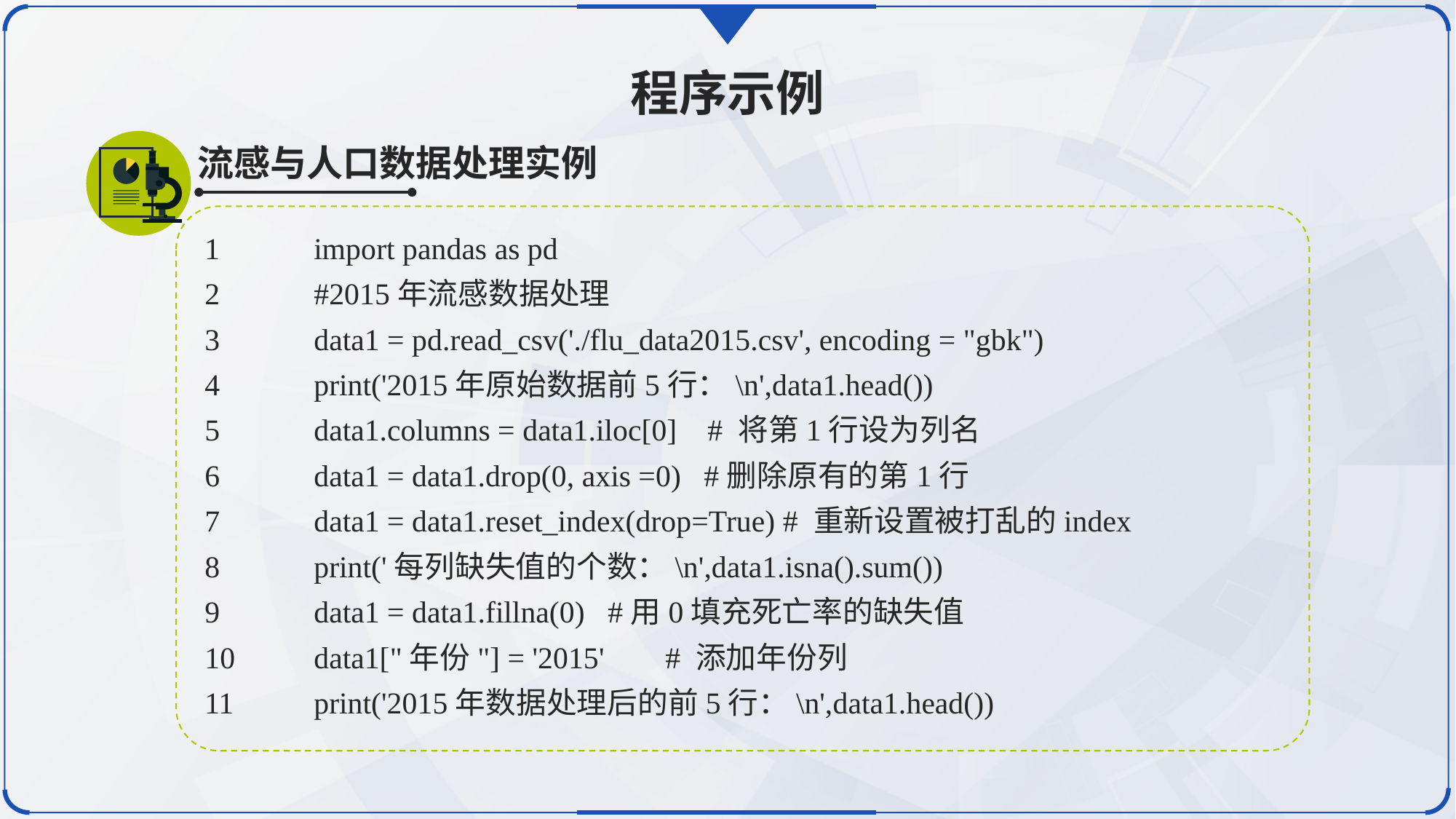

程序示例

流感与人口数据处理实例

1	import pandas as pd
2	#2015年流感数据处理
3	data1 = pd.read_csv('./flu_data2015.csv', encoding = "gbk")
4	print('2015年原始数据前5行：\n',data1.head())
5	data1.columns = data1.iloc[0]    # 将第1行设为列名
6	data1 = data1.drop(0, axis =0)   #删除原有的第1行
7	data1 = data1.reset_index(drop=True) # 重新设置被打乱的index
8	print('每列缺失值的个数：\n',data1.isna().sum())
9	data1 = data1.fillna(0)   #用0填充死亡率的缺失值
10	data1["年份"] = '2015'        # 添加年份列
11	print('2015年数据处理后的前5行：\n',data1.head())